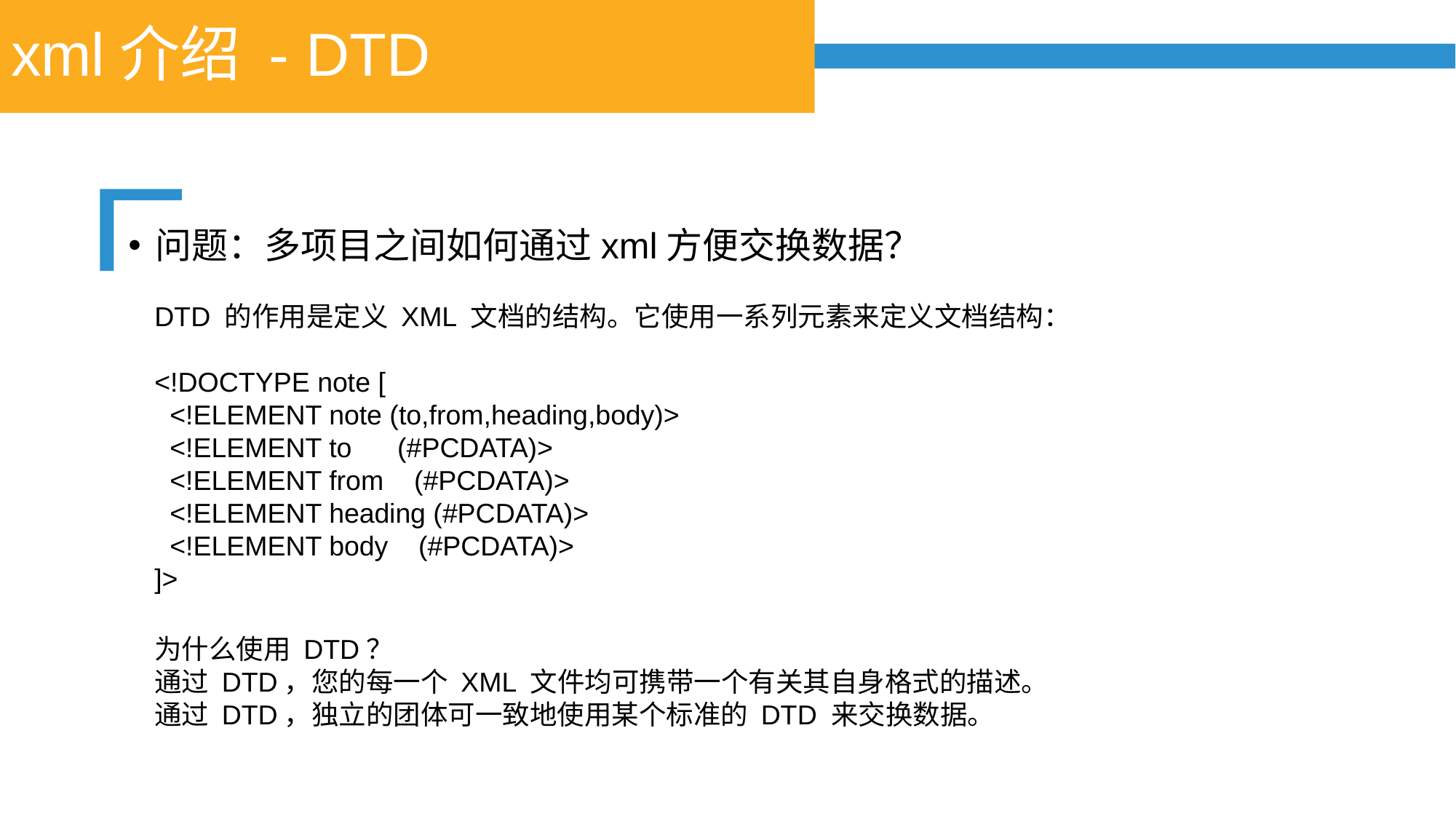

# xml介绍 - DTD

问题：多项目之间如何通过xml方便交换数据？
DTD 的作用是定义 XML 文档的结构。它使用一系列元素来定义文档结构：

<!DOCTYPE note [
  <!ELEMENT note (to,from,heading,body)>
  <!ELEMENT to      (#PCDATA)>
  <!ELEMENT from    (#PCDATA)>
  <!ELEMENT heading (#PCDATA)>
  <!ELEMENT body    (#PCDATA)>
]>
为什么使用 DTD？
通过 DTD，您的每一个 XML 文件均可携带一个有关其自身格式的描述。
通过 DTD，独立的团体可一致地使用某个标准的 DTD 来交换数据。